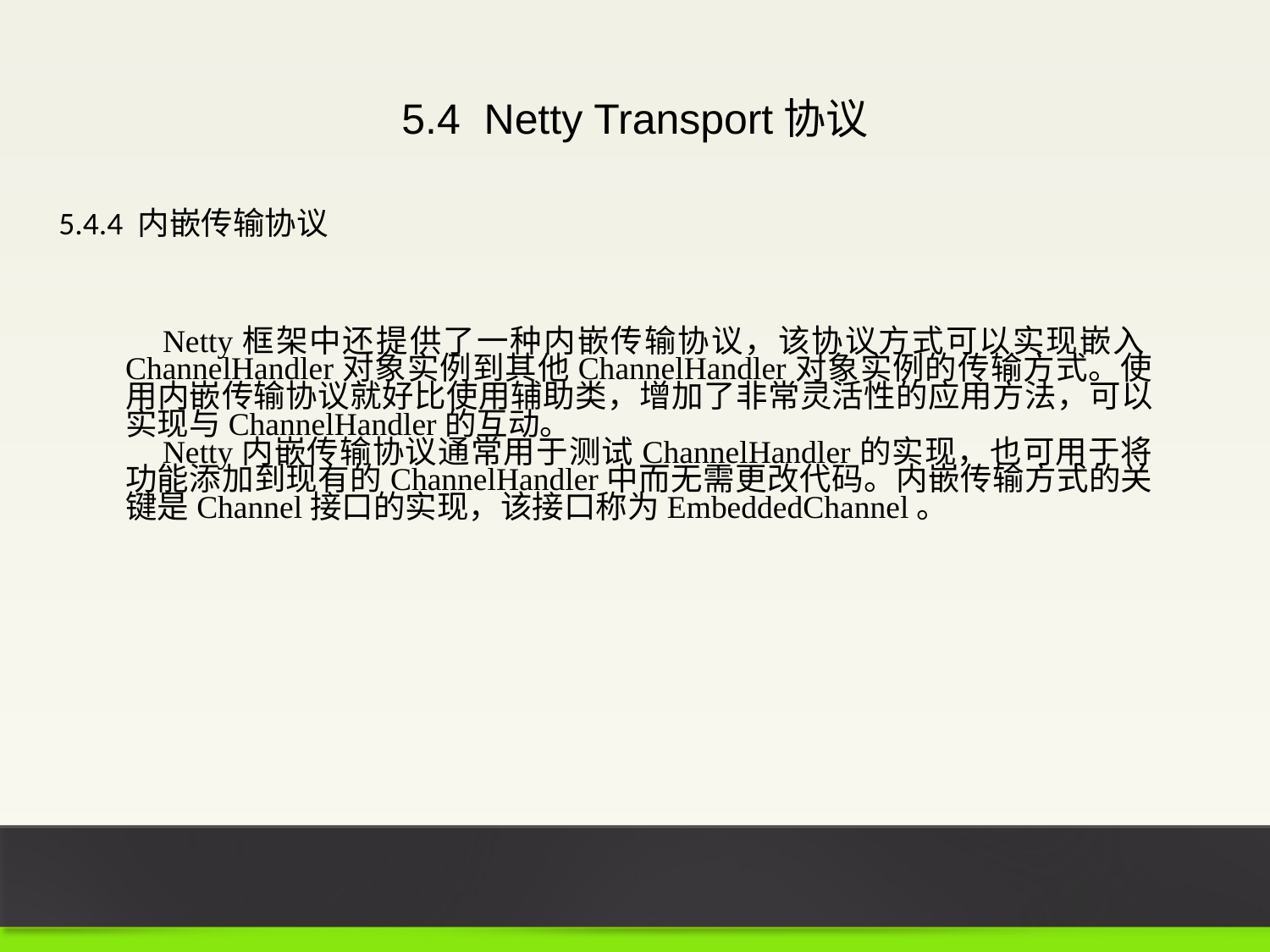

5.4  Netty Transport协议
5.4.4 内嵌传输协议
Netty框架中还提供了一种内嵌传输协议，该协议方式可以实现嵌入ChannelHandler对象实例到其他ChannelHandler对象实例的传输方式。使用内嵌传输协议就好比使用辅助类，增加了非常灵活性的应用方法，可以实现与ChannelHandler的互动。
Netty内嵌传输协议通常用于测试ChannelHandler的实现，也可用于将功能添加到现有的ChannelHandler中而无需更改代码。内嵌传输方式的关键是Channel接口的实现，该接口称为EmbeddedChannel。